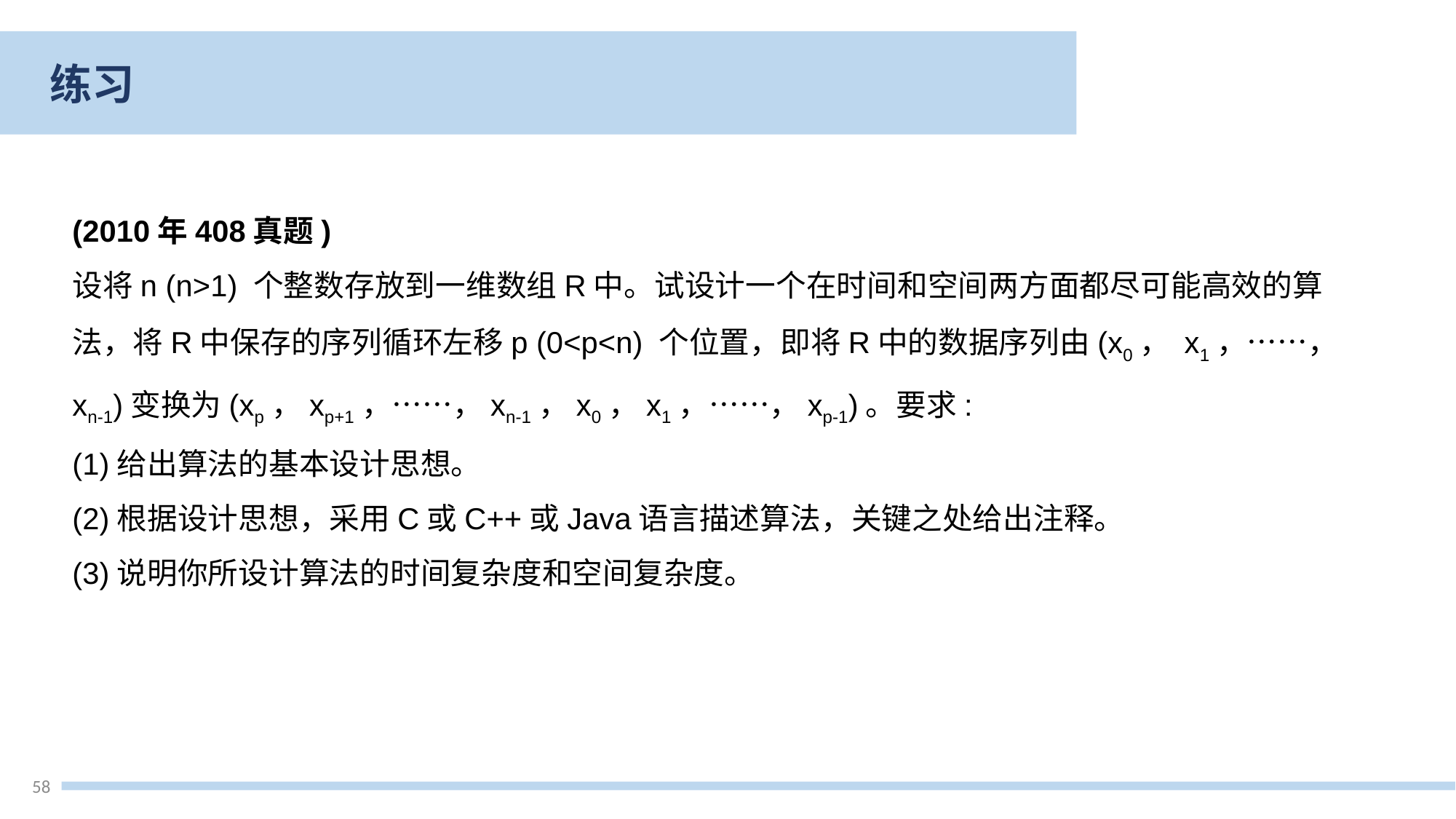

练习
(2010年408真题)
设将n (n>1) 个整数存放到一维数组R中。试设计一个在时间和空间两方面都尽可能高效的算法，将R中保存的序列循环左移p (0<p<n) 个位置，即将R中的数据序列由(x0， x1，……，xn-1)变换为(xp，xp+1，……，xn-1，x0，x1，……，xp-1)。要求:
(1)给出算法的基本设计思想。
(2)根据设计思想，采用C或C++或Java语言描述算法，关键之处给出注释。
(3)说明你所设计算法的时间复杂度和空间复杂度。
58